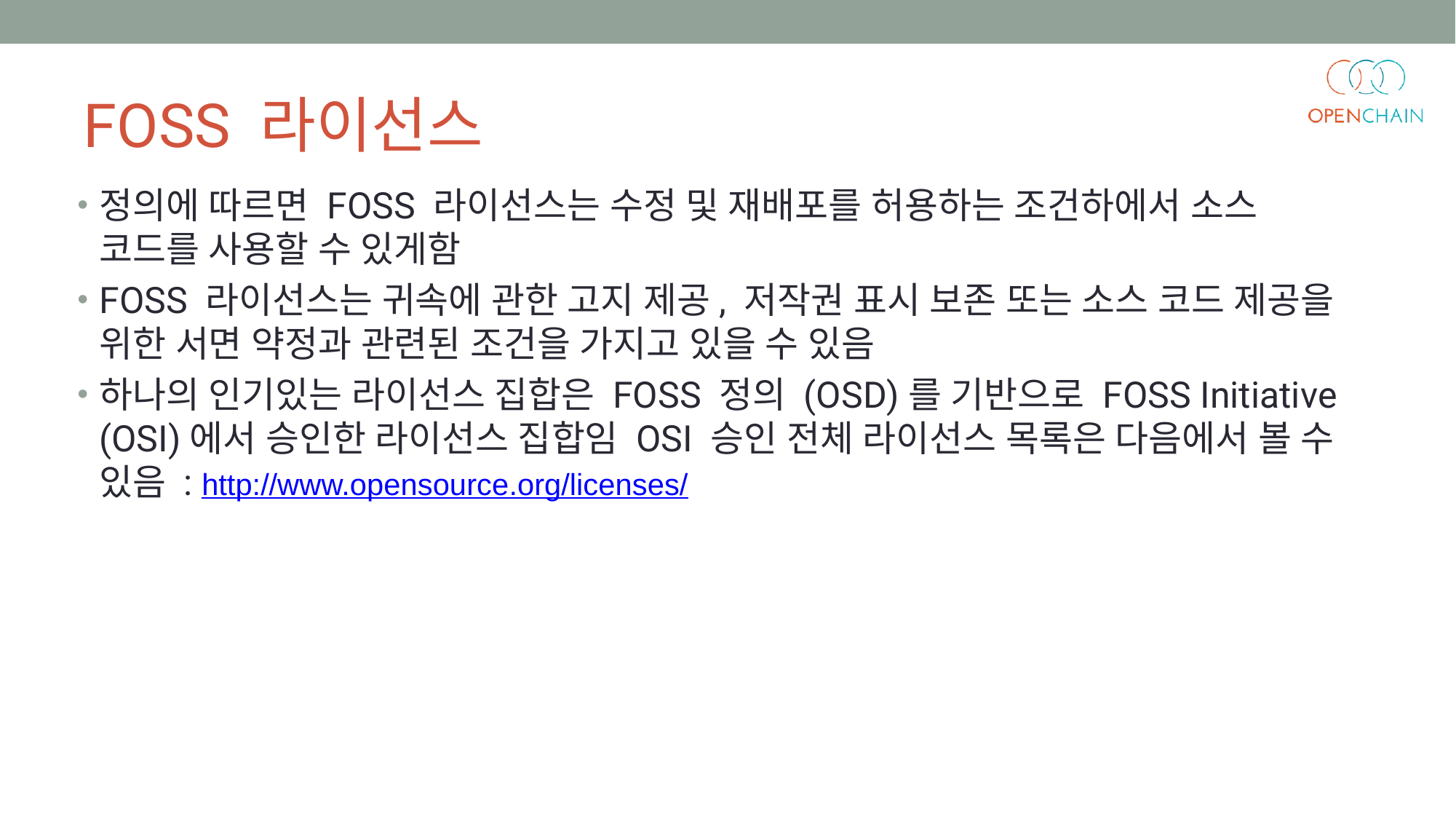

# FOSS 라이선스
정의에 따르면 FOSS 라이선스는 수정 및 재배포를 허용하는 조건하에서 소스 코드를 사용할 수 있게함
FOSS 라이선스는 귀속에 관한 고지 제공, 저작권 표시 보존 또는 소스 코드 제공을 위한 서면 약정과 관련된 조건을 가지고 있을 수 있음
하나의 인기있는 라이선스 집합은 FOSS 정의 (OSD)를 기반으로 FOSS Initiative (OSI)에서 승인한 라이선스 집합임 OSI 승인 전체 라이선스 목록은 다음에서 볼 수 있음 : http://www.opensource.org/licenses/